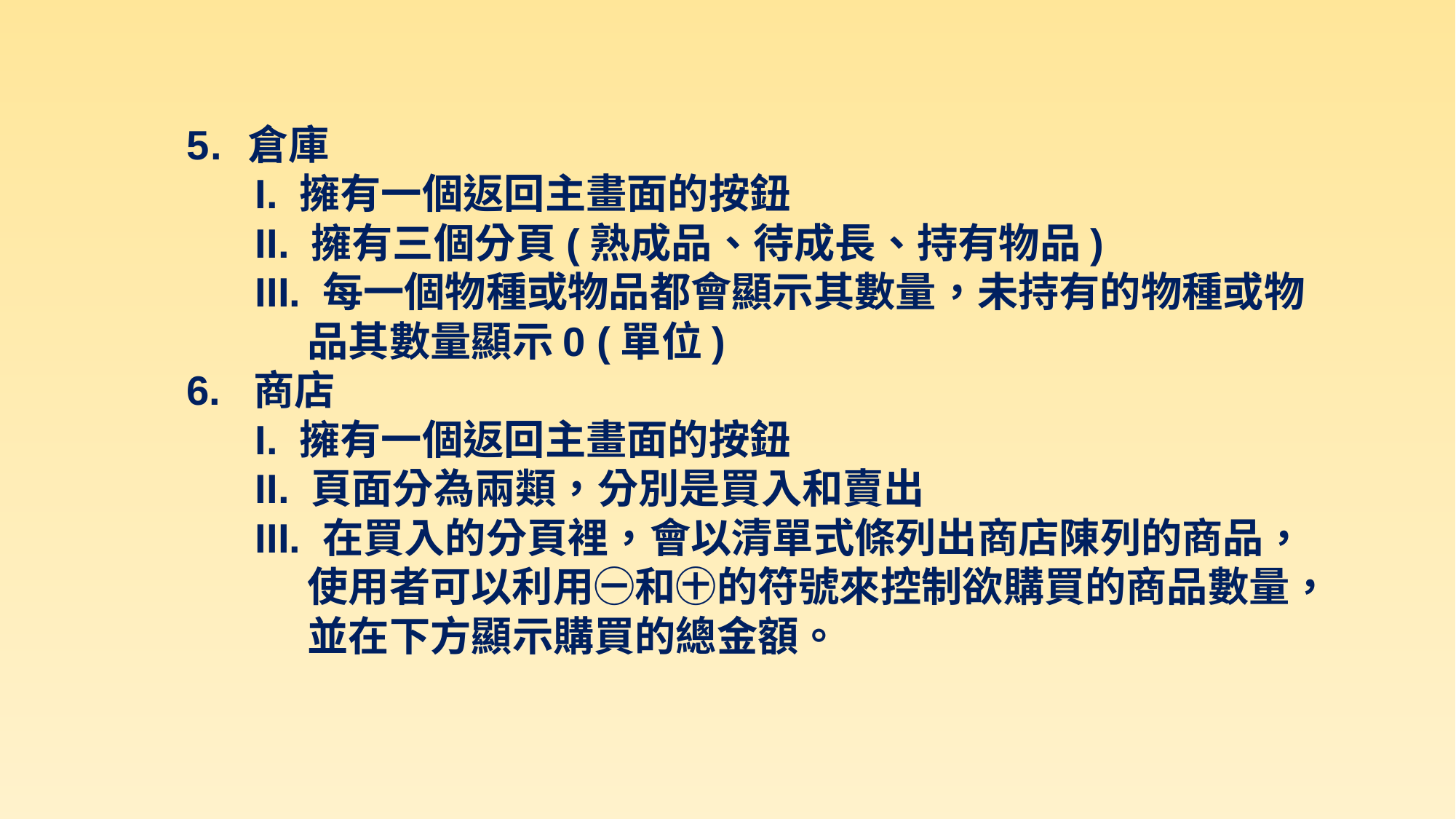

倉庫
      I. 擁有一個返回主畫面的按鈕
      II. 擁有三個分頁(熟成品、待成長、持有物品)
      III. 每一個物種或物品都會顯示其數量，未持有的物種或物
            品其數量顯示0 (單位)
6.  商店
      I. 擁有一個返回主畫面的按鈕
      II. 頁面分為兩類，分別是買入和賣出
      III. 在買入的分頁裡，會以清單式條列出商店陳列的商品，
            使用者可以利用㊀和㊉的符號來控制欲購買的商品數量，
            並在下方顯示購買的總金額。